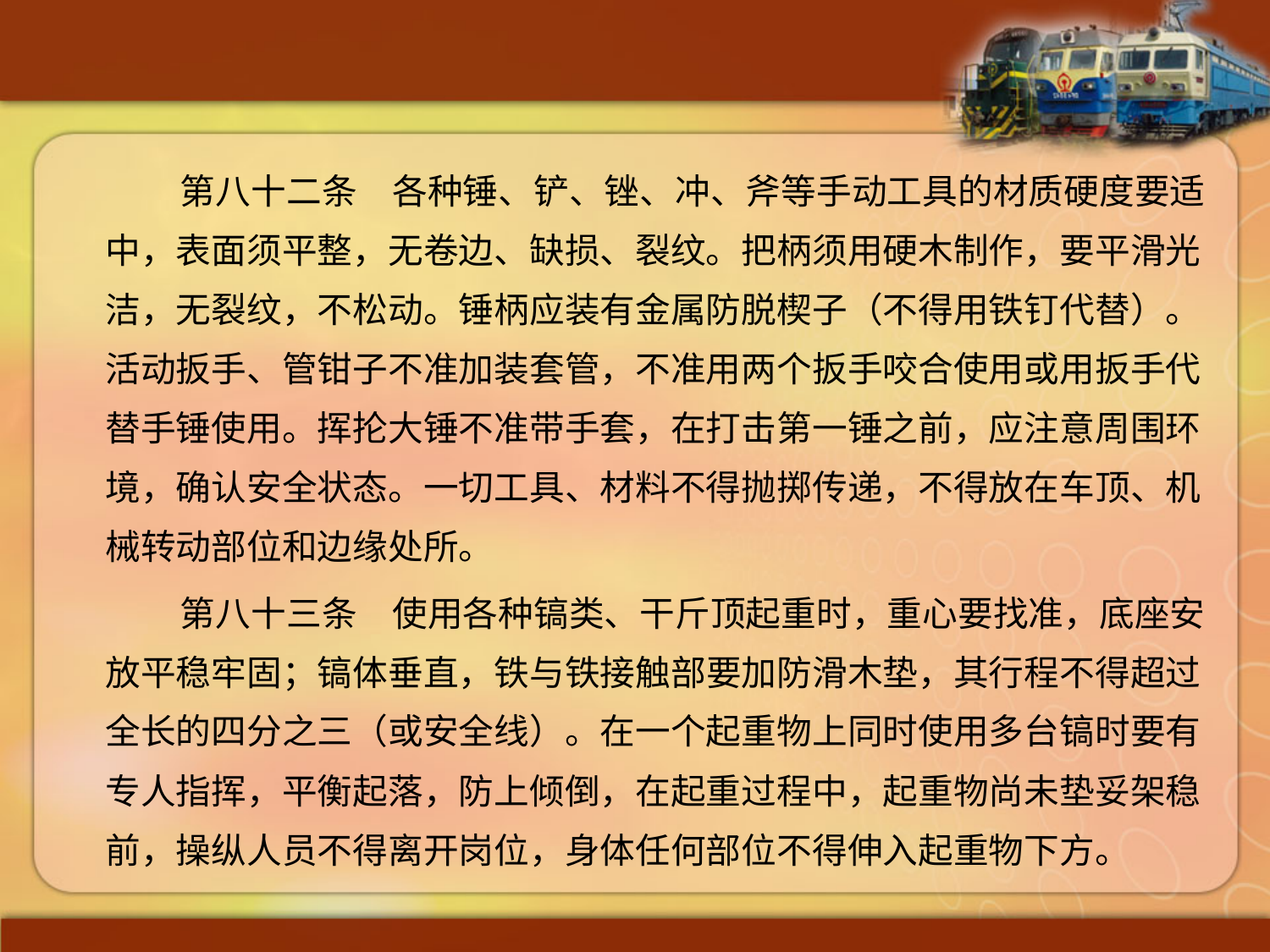

#
第八十二条　各种锤、铲、锉、冲、斧等手动工具的材质硬度要适中，表面须平整，无卷边、缺损、裂纹。把柄须用硬木制作，要平滑光洁，无裂纹，不松动。锤柄应装有金属防脱楔子（不得用铁钉代替）。活动扳手、管钳子不准加装套管，不准用两个扳手咬合使用或用扳手代替手锤使用。挥抡大锤不准带手套，在打击第一锤之前，应注意周围环境，确认安全状态。一切工具、材料不得抛掷传递，不得放在车顶、机械转动部位和边缘处所。
第八十三条　使用各种镐类、干斤顶起重时，重心要找准，底座安放平稳牢固；镐体垂直，铁与铁接触部要加防滑木垫，其行程不得超过全长的四分之三（或安全线）。在一个起重物上同时使用多台镐时要有专人指挥，平衡起落，防上倾倒，在起重过程中，起重物尚未垫妥架稳前，操纵人员不得离开岗位，身体任何部位不得伸入起重物下方。